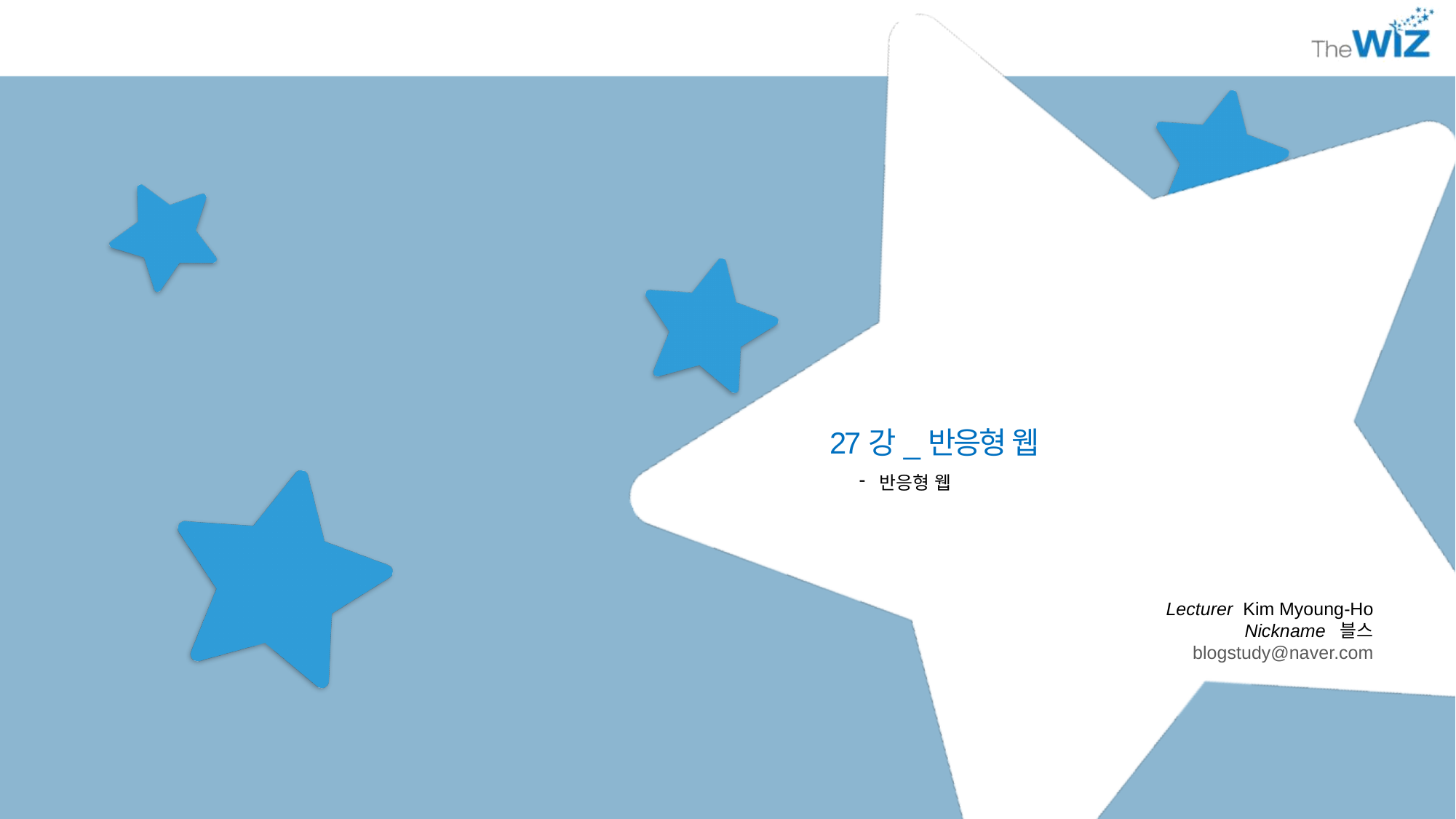

27강_반응형 웹
반응형 웹
Lecturer  Kim Myoung-Ho
Nickname  블스
blogstudy@naver.com